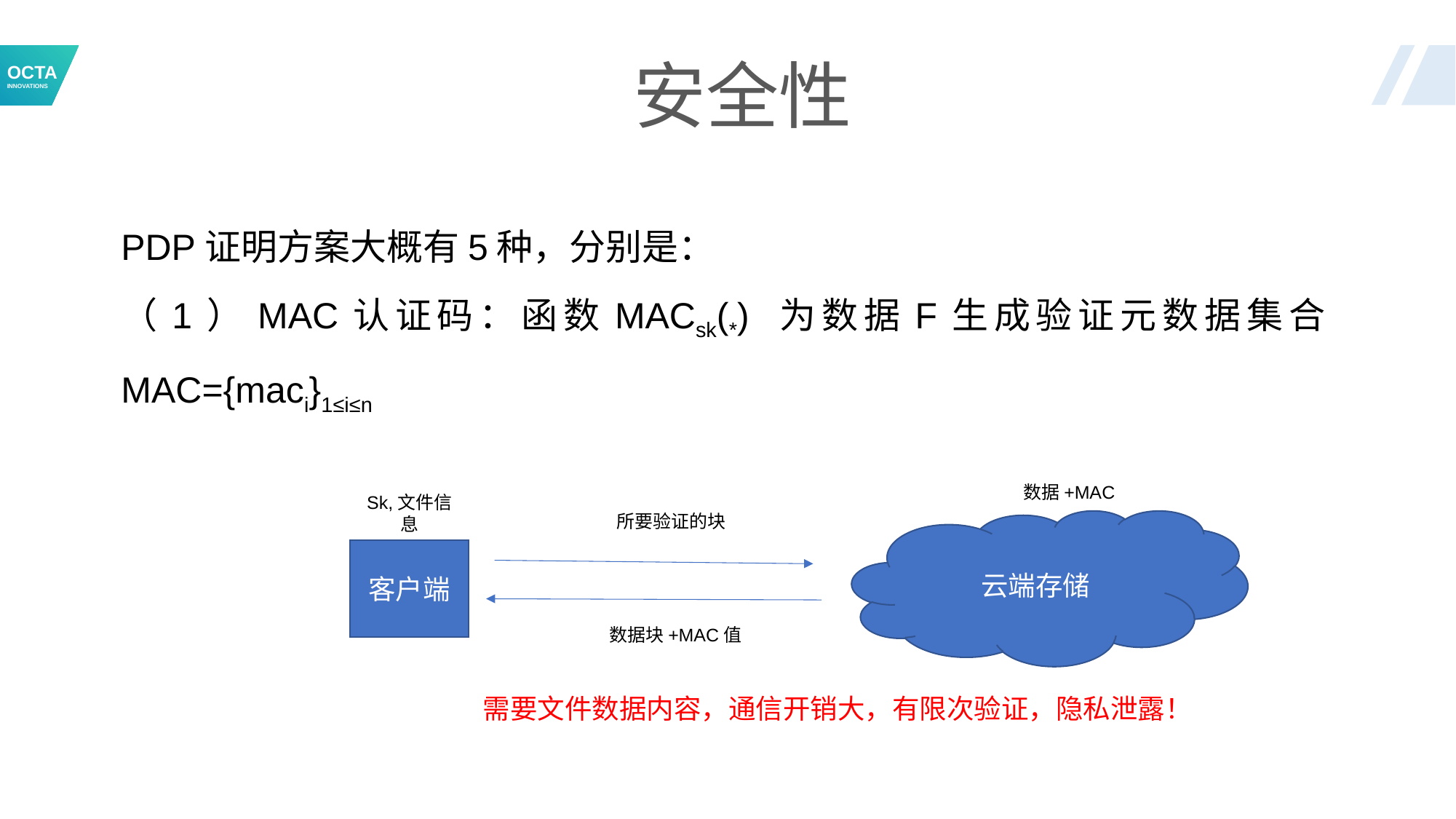

# 安全性
PDP证明方案大概有5种，分别是：
（1）MAC认证码：函数MACsk(*) 为数据F生成验证元数据集合MAC={maci}1≤i≤n

数据+MAC
Sk,文件信息
所要验证的块
云端存储
客户端
数据块+MAC值
需要文件数据内容，通信开销大，有限次验证，隐私泄露！